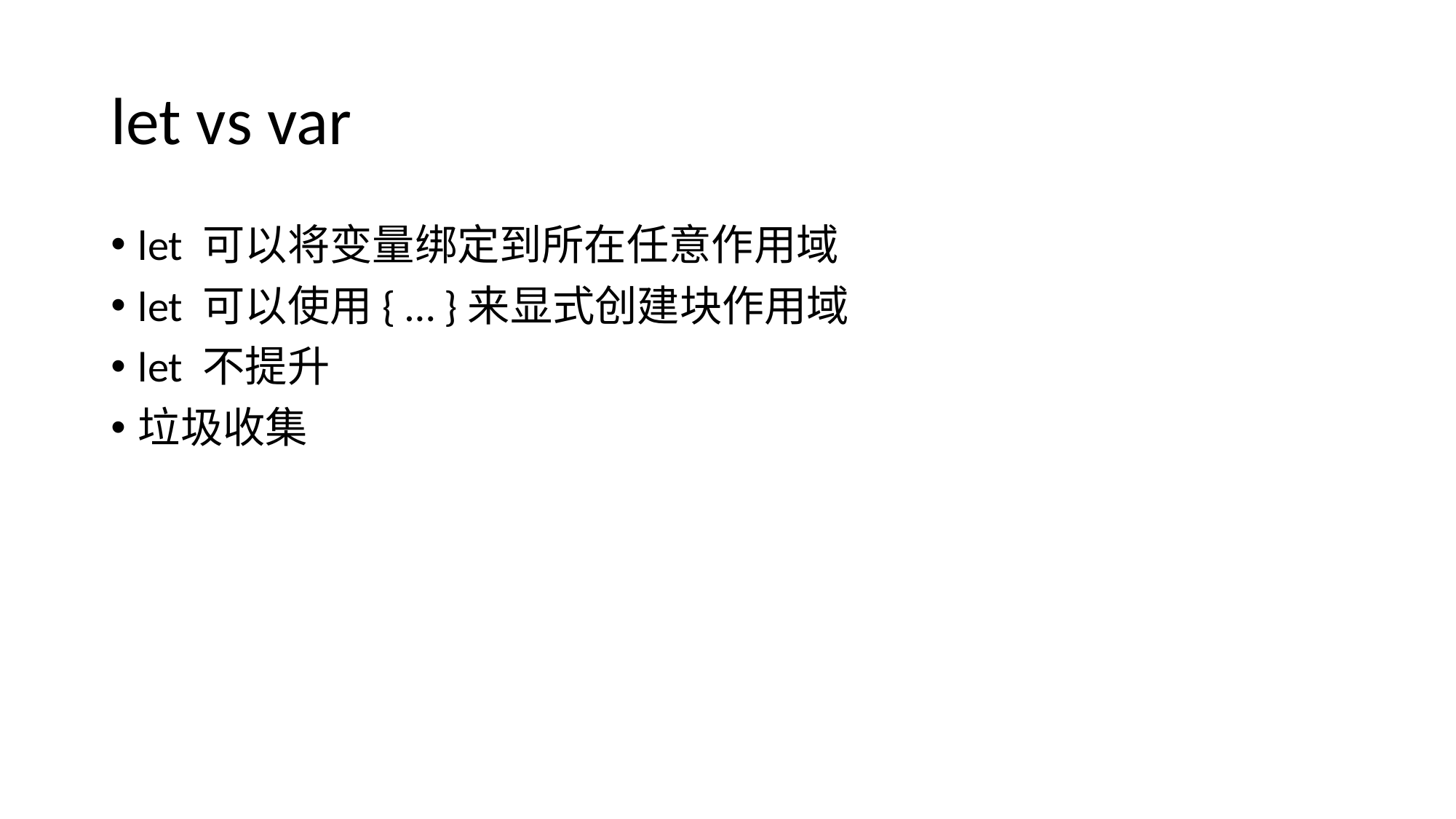

# let vs var
let 可以将变量绑定到所在任意作用域
let 可以使用{ … }来显式创建块作用域
let 不提升
垃圾收集